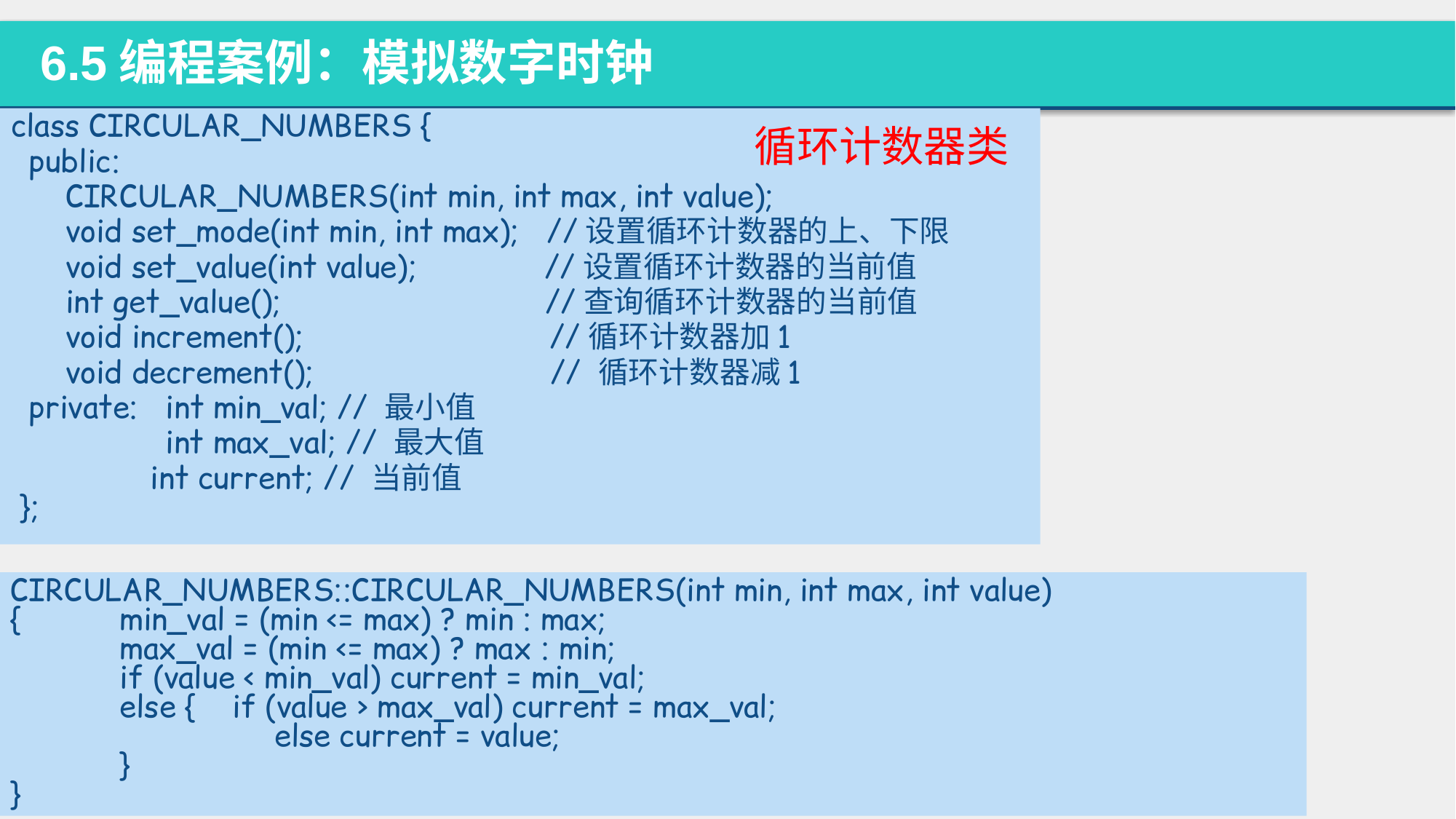

6.5编程案例：模拟数字时钟
class CIRCULAR_NUMBERS {
  public:
      CIRCULAR_NUMBERS(int min, int max, int value);
      void set_mode(int min, int max);   //设置循环计数器的上、下限
      void set_value(int value);              //设置循环计数器的当前值
      int get_value();                             //查询循环计数器的当前值
      void increment();                           //循环计数器加1
      void decrement();                          // 循环计数器减1
  private:   int min_val; // 最小值
                 int max_val; // 最大值
	      int current; // 当前值
 };
循环计数器类
CIRCULAR_NUMBERS::CIRCULAR_NUMBERS(int min, int max, int value)
{	min_val = (min <= max) ? min : max;
	max_val = (min <= max) ? max : min;
	if (value < min_val) current = min_val;
	else {    if (value > max_val) current = max_val;
		     else current = value;
	}
}